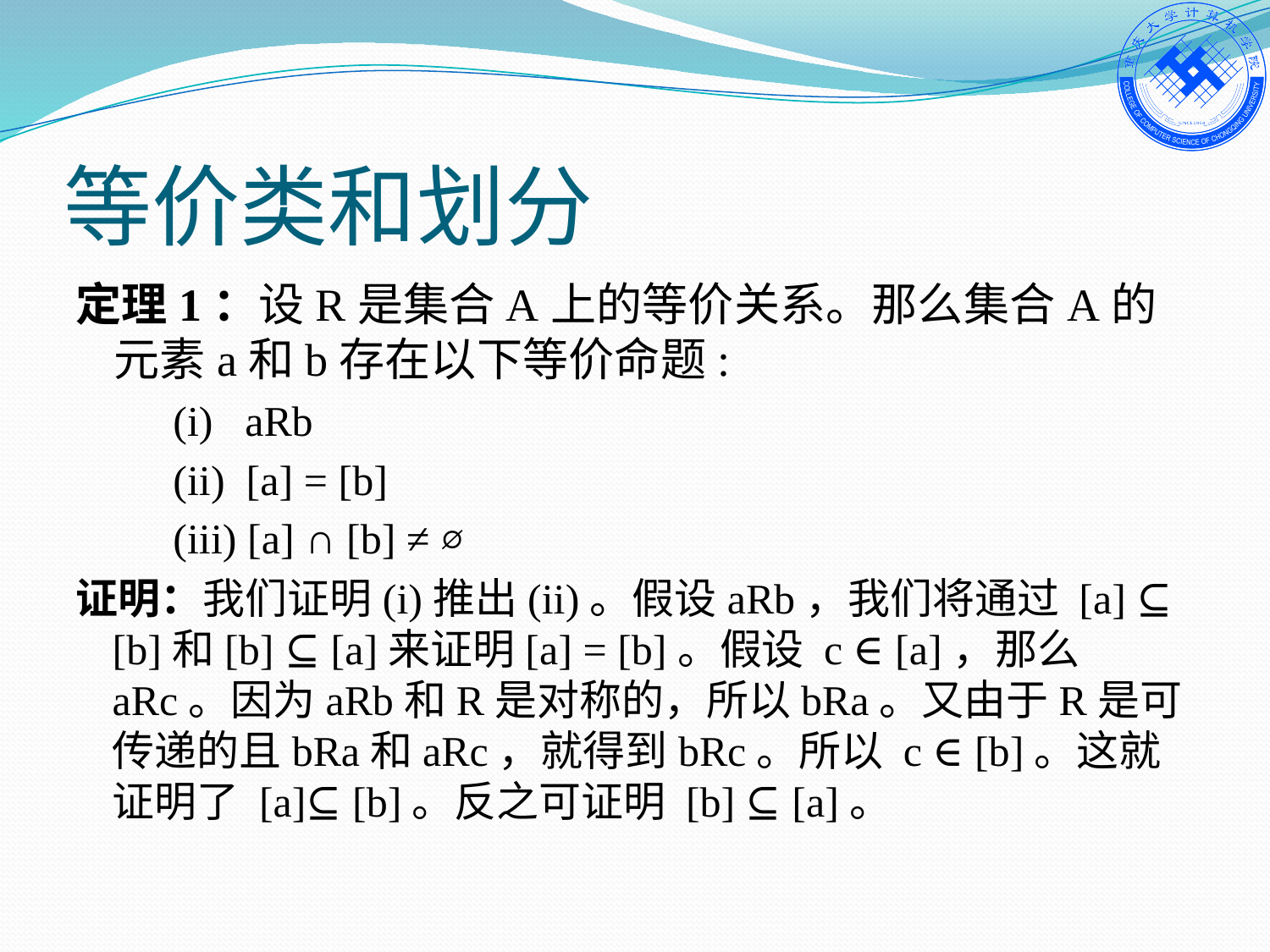

# 等价类和划分
定理1：设R是集合A上的等价关系。那么集合A的元素a和b存在以下等价命题:
    (i)   aRb
    (ii)  [a] = [b]
    (iii) [a] ∩ [b] ≠ ∅
证明：我们证明(i)推出(ii)。假设aRb，我们将通过 [a] ⊆ [b]和[b] ⊆ [a]来证明[a] = [b]。假设 c ∈ [a]，那么aRc。因为aRb和R是对称的，所以bRa。又由于R是可传递的且bRa和aRc，就得到bRc。所以 c ∈ [b]。这就证明了 [a]⊆ [b]。反之可证明 [b] ⊆ [a]。